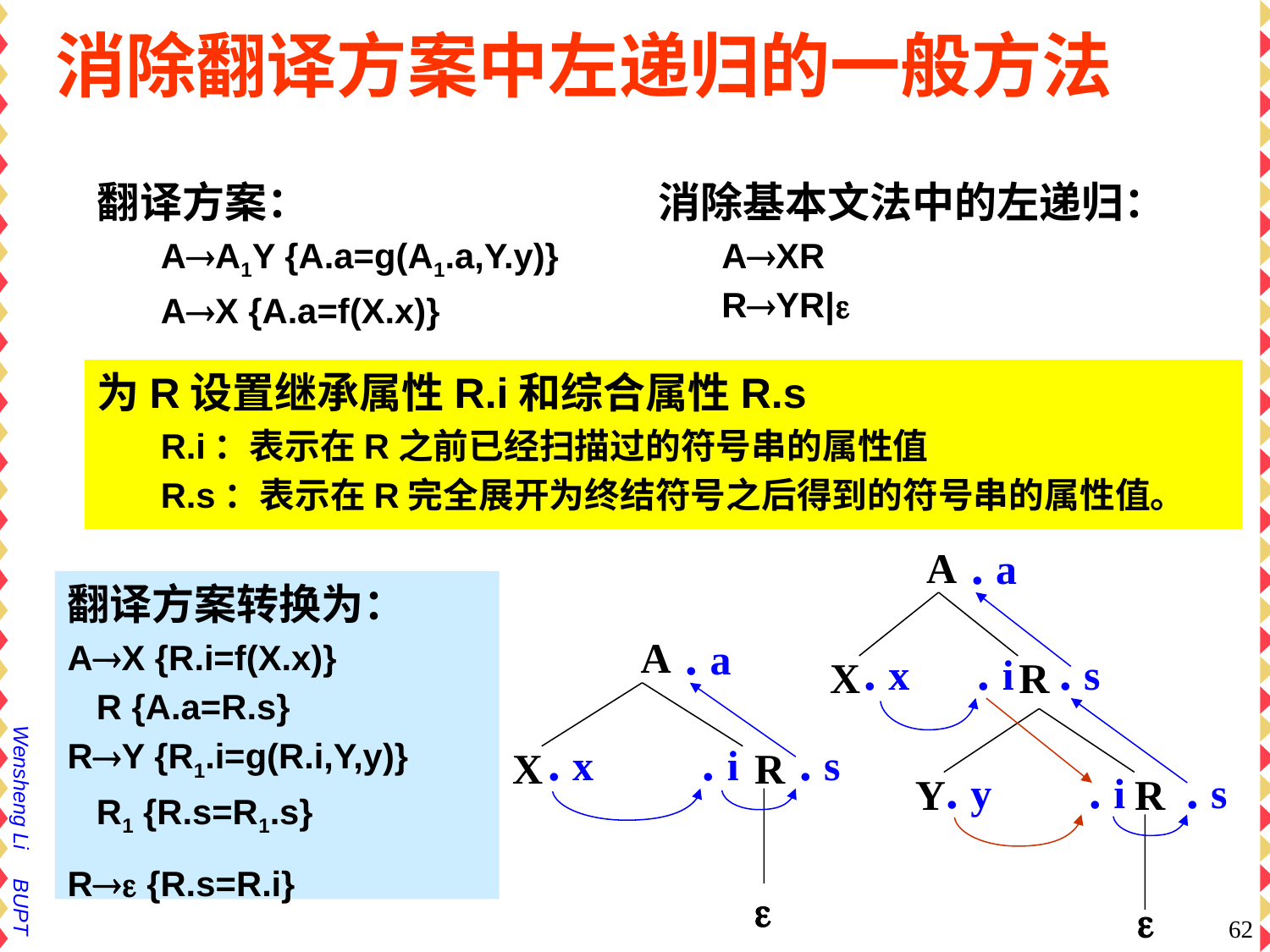

# 消除翻译方案中左递归的一般方法
翻译方案：
A→A1Y {A.a=g(A1.a,Y.y)}
A→X {A.a=f(X.x)}
消除基本文法中的左递归：
A→XR
R→YR|ε
为R设置继承属性R.i和综合属性R.s
R.i：表示在R之前已经扫描过的符号串的属性值
R.s：表示在R完全展开为终结符号之后得到的符号串的属性值。
. a
A

. x
. i
. s
X               R

. y
. i
. s
Y                  R

ε
翻译方案转换为：
A→X {R.i=f(X.x)}
   R {A.a=R.s}
R→Y {R1.i=g(R.i,Y,y)}
   R1 {R.s=R1.s}
R→ε {R.s=R.i}
. a
A

X                    R

ε

. x
. i
. s

62